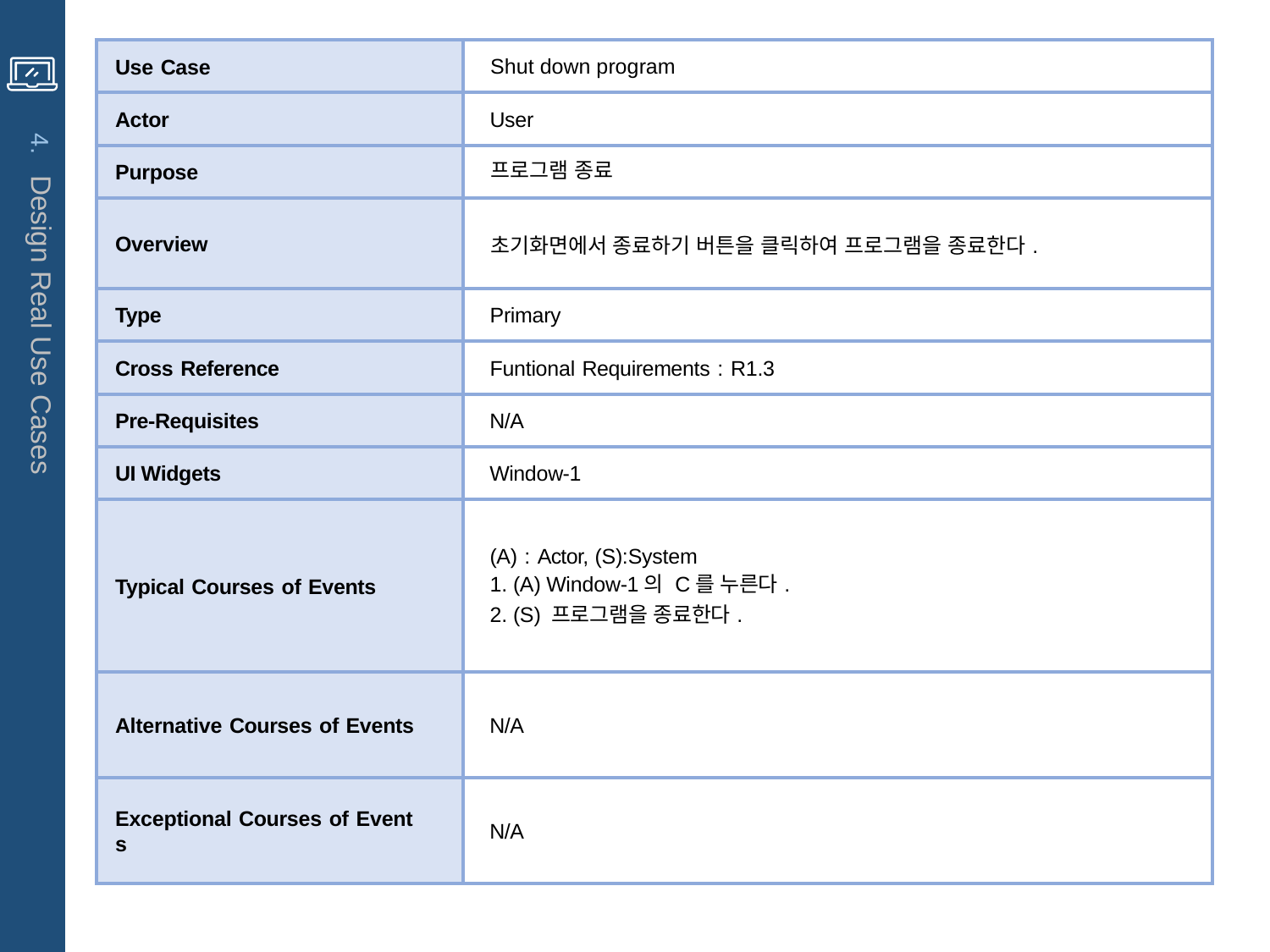

| Use Case | Shut down program |
| --- | --- |
| Actor | User |
| Purpose | 프로그램 종료 |
| Overview | 초기화면에서 종료하기 버튼을 클릭하여 프로그램을 종료한다. |
| Type | Primary |
| Cross Reference | Funtional Requirements : R1.3 |
| Pre-Requisites | N/A |
| UI Widgets | Window-1 |
| Typical Courses of Events | (A) : Actor, (S):System 1. (A) Window-1의 C를 누른다. 2. (S) 프로그램을 종료한다. |
| Alternative Courses of Events | N/A |
| Exceptional Courses of Events | N/A |

4.   Design Real Use Cases